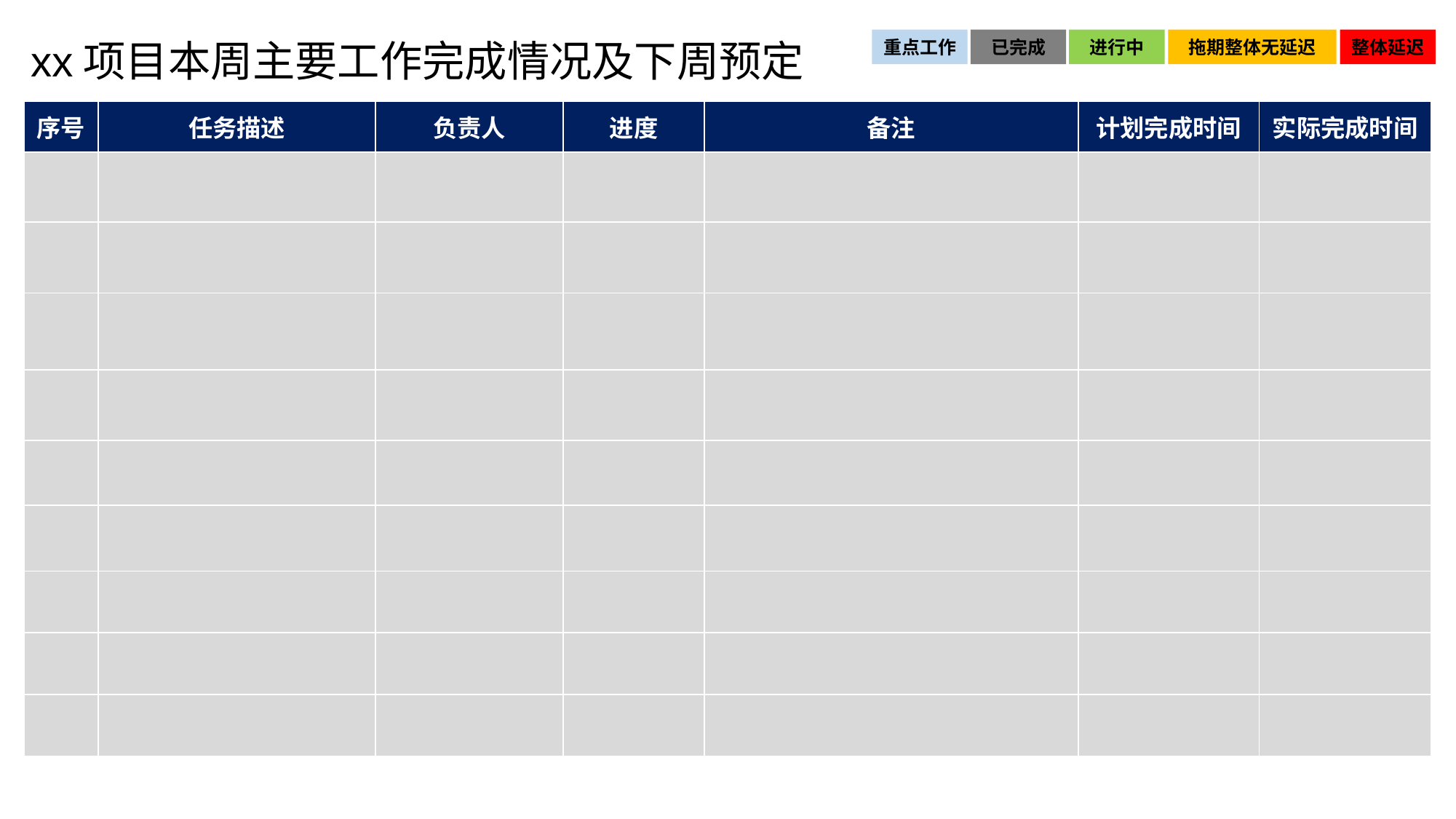

# xx项目本周主要工作完成情况及下周预定
重点工作
已完成
进行中
拖期整体无延迟
整体延迟
| 序号 | 任务描述 | 负责人 | 进度 | 备注 | 计划完成时间 | 实际完成时间 |
| --- | --- | --- | --- | --- | --- | --- |
|  |  |  |  |  |  |  |
|  |  |  |  |  |  |  |
|  |  |  |  |  |  |  |
|  |  |  |  |  |  |  |
|  |  |  |  |  |  |  |
|  |  |  |  |  |  |  |
|  |  |  |  |  |  |  |
|  |  |  |  |  |  |  |
|  |  |  |  |  |  |  |